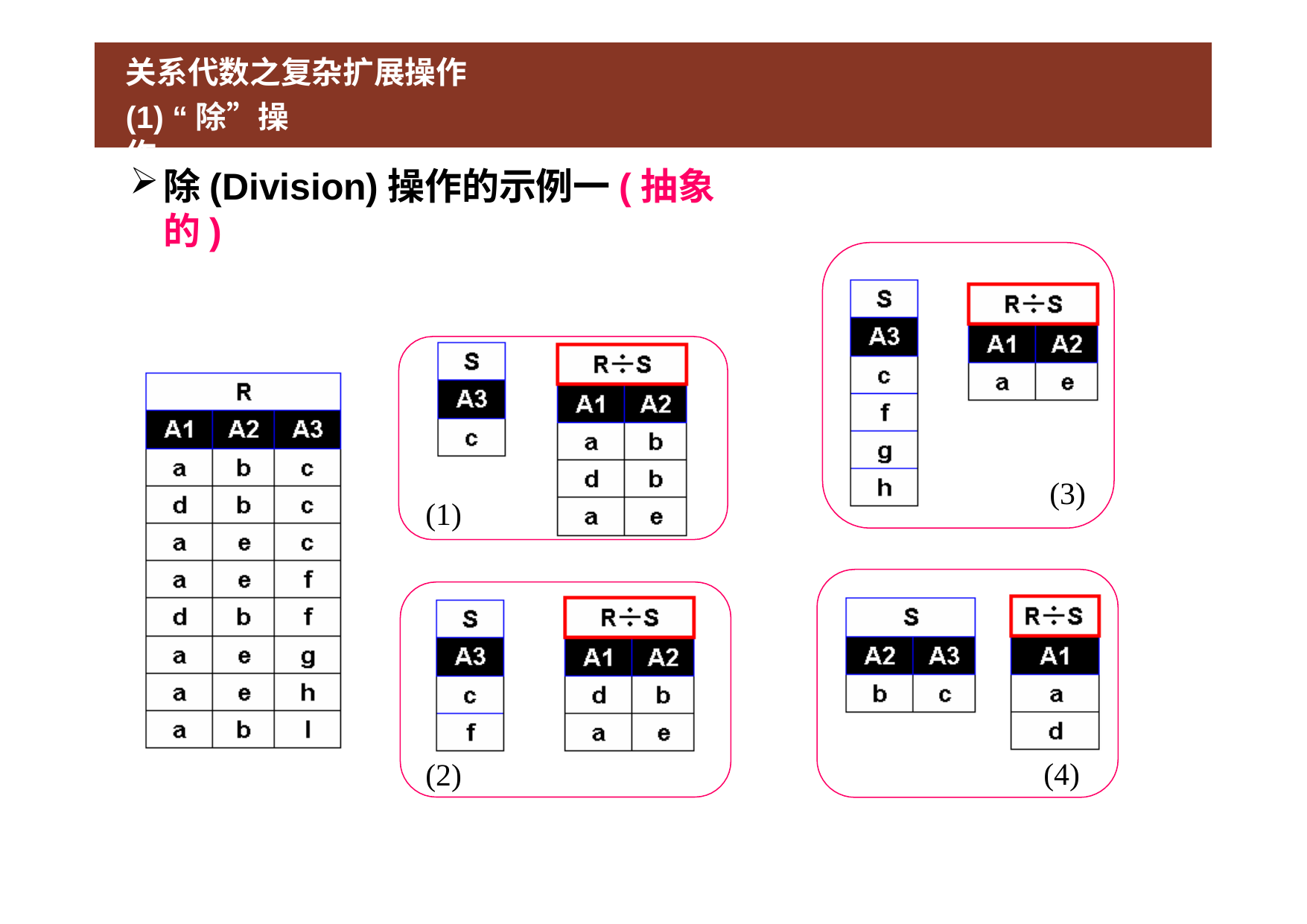

# 关系代数之复杂扩展操作
(1) “除”操作
除(Division)操作的示例一(抽象的)

(3)
(1)

(4)
(2)